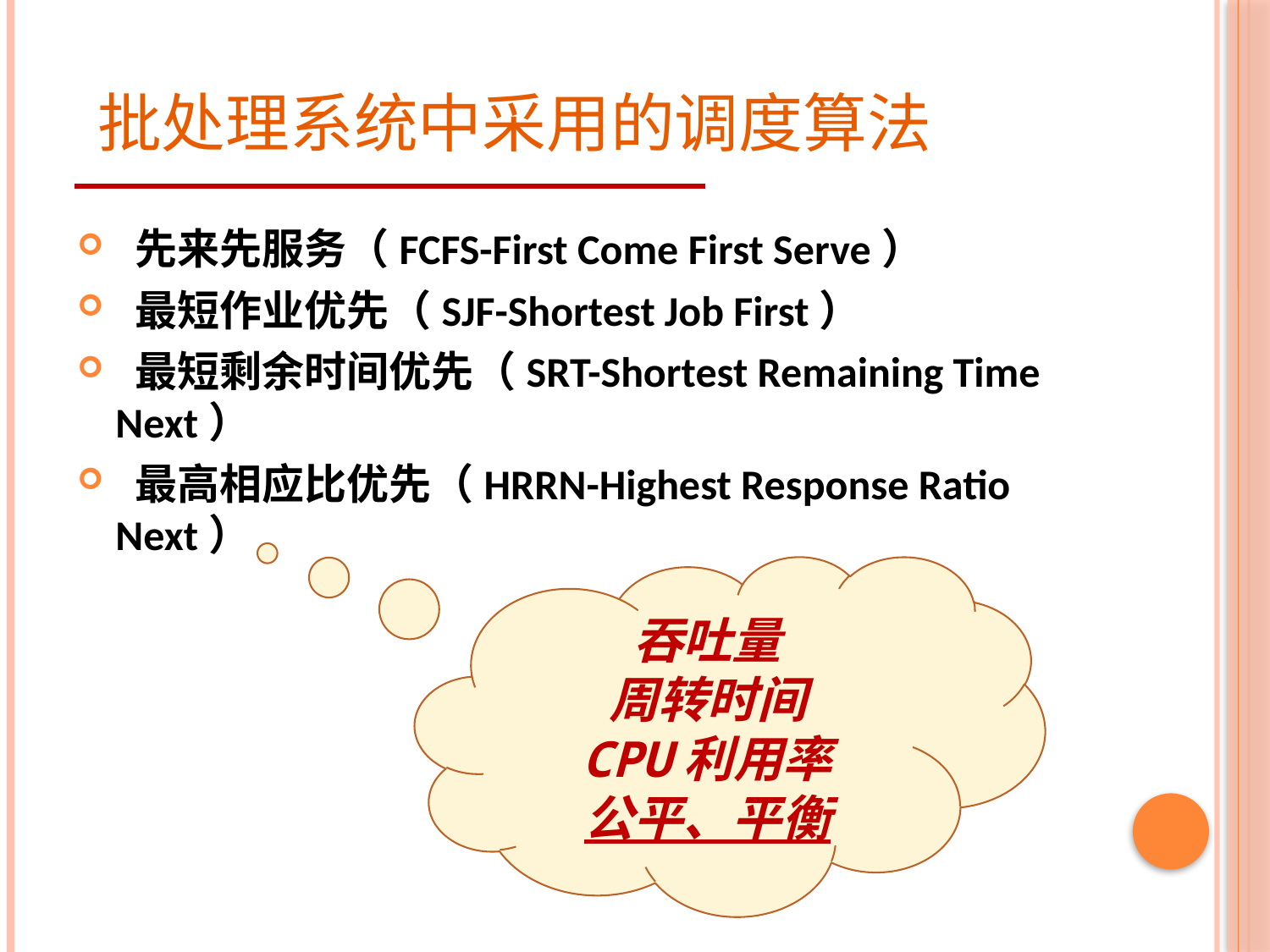

# 批处理系统中采用的调度算法
 先来先服务（FCFS-First Come First Serve）
 最短作业优先（SJF-Shortest Job First）
 最短剩余时间优先（SRT-Shortest Remaining Time Next）
 最高相应比优先（HRRN-Highest Response Ratio Next）
吞吐量
周转时间
CPU利用率
公平、平衡